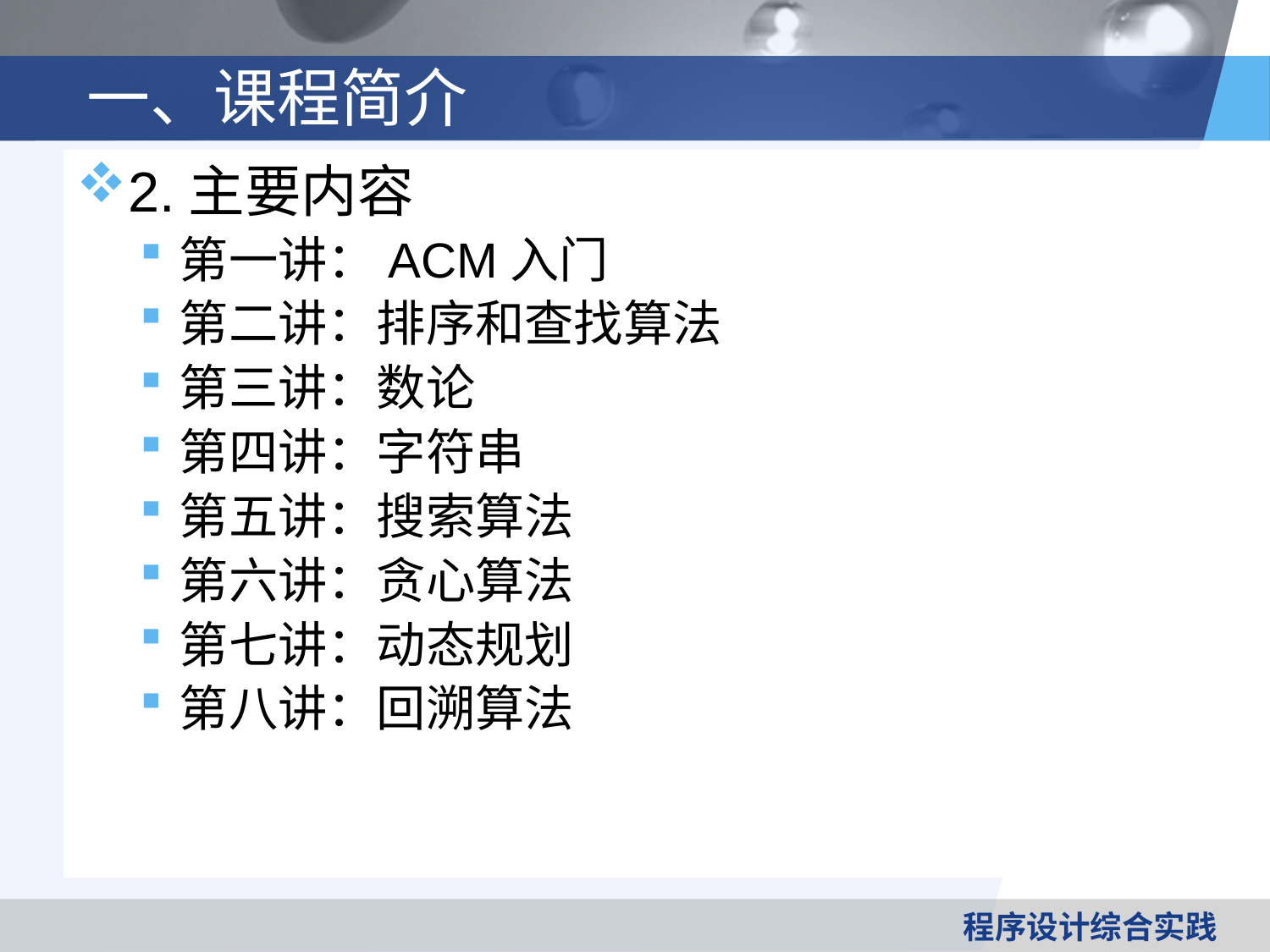

# 一、课程简介
2.主要内容
第一讲：ACM入门
第二讲：排序和查找算法
第三讲：数论
第四讲：字符串
第五讲：搜索算法
第六讲：贪心算法
第七讲：动态规划
第八讲：回溯算法